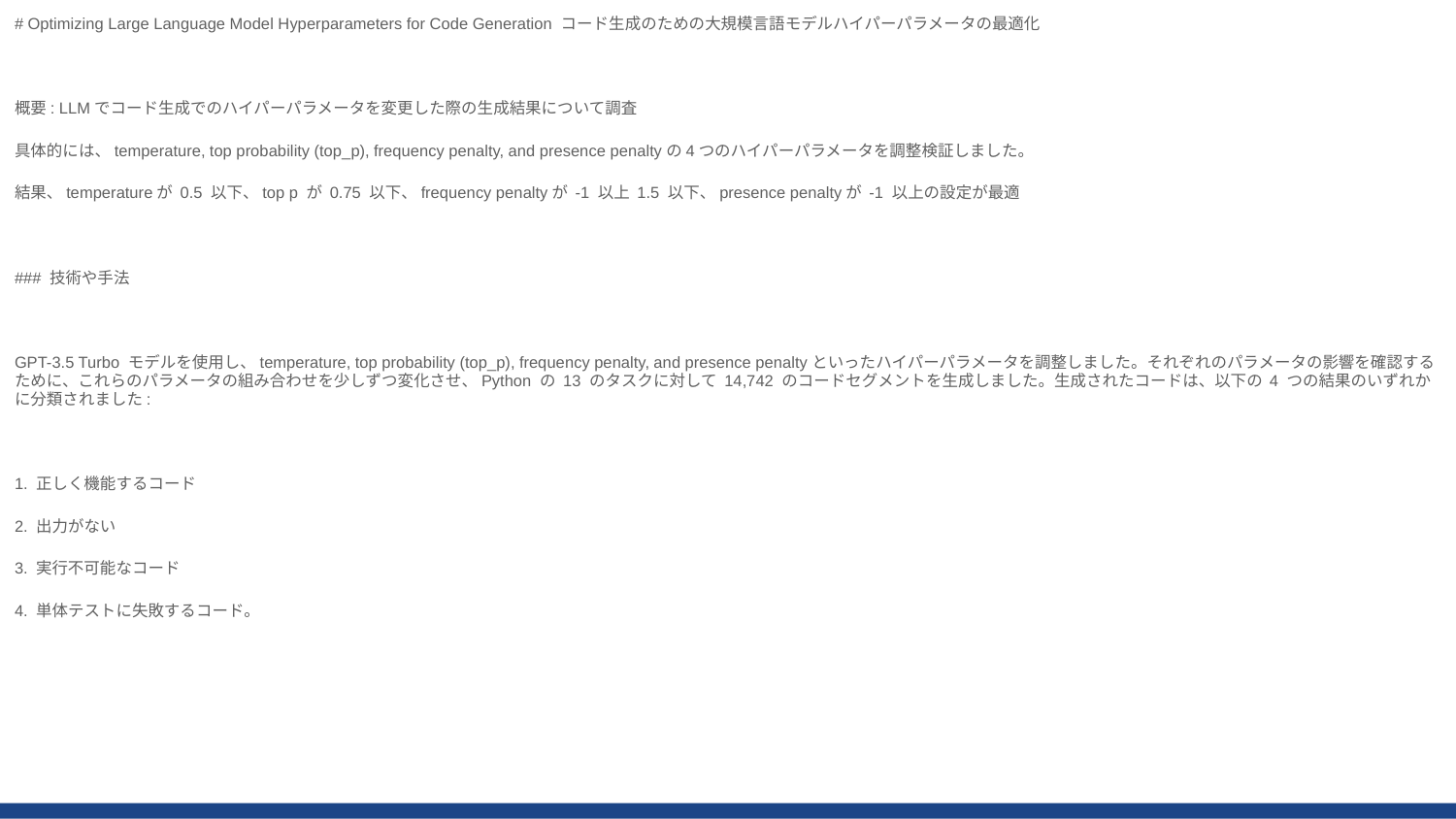

# Optimizing Large Language Model Hyperparameters for Code Generation コード生成のための大規模言語モデルハイパーパラメータの最適化

概要: LLMでコード生成でのハイパーパラメータを変更した際の生成結果について調査
具体的には、temperature, top probability (top_p), frequency penalty, and presence penaltyの4つのハイパーパラメータを調整検証しました。
結果、temperatureが 0.5 以下、top p が 0.75 以下、frequency penaltyが -1 以上 1.5 以下、presence penaltyが -1 以上の設定が最適

### 技術や手法

GPT-3.5 Turbo モデルを使用し、temperature, top probability (top_p), frequency penalty, and presence penaltyといったハイパーパラメータを調整しました。それぞれのパラメータの影響を確認するために、これらのパラメータの組み合わせを少しずつ変化させ、Python の 13 のタスクに対して 14,742 のコードセグメントを生成しました。生成されたコードは、以下の 4 つの結果のいずれかに分類されました:

1. 正しく機能するコード
2. 出力がない
3. 実行不可能なコード
4. 単体テストに失敗するコード。